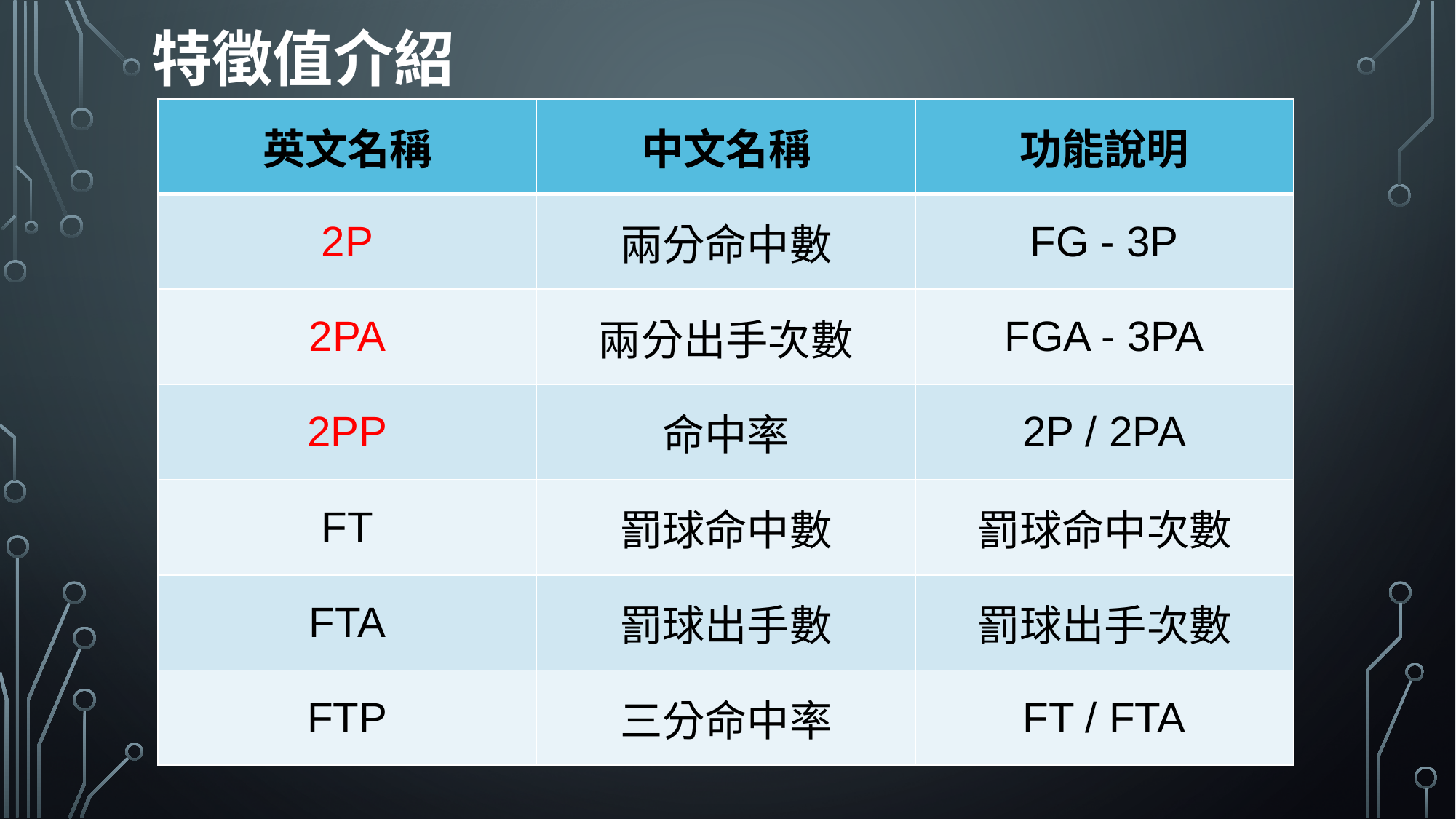

特徵值介紹
| 英文名稱 | 中文名稱 | 功能說明 |
| --- | --- | --- |
| 2P | 兩分命中數 | FG - 3P |
| 2PA | 兩分出手次數 | FGA - 3PA |
| 2PP | 命中率 | 2P / 2PA |
| FT | 罰球命中數 | 罰球命中次數 |
| FTA | 罰球出手數 | 罰球出手次數 |
| FTP | 三分命中率 | FT / FTA |